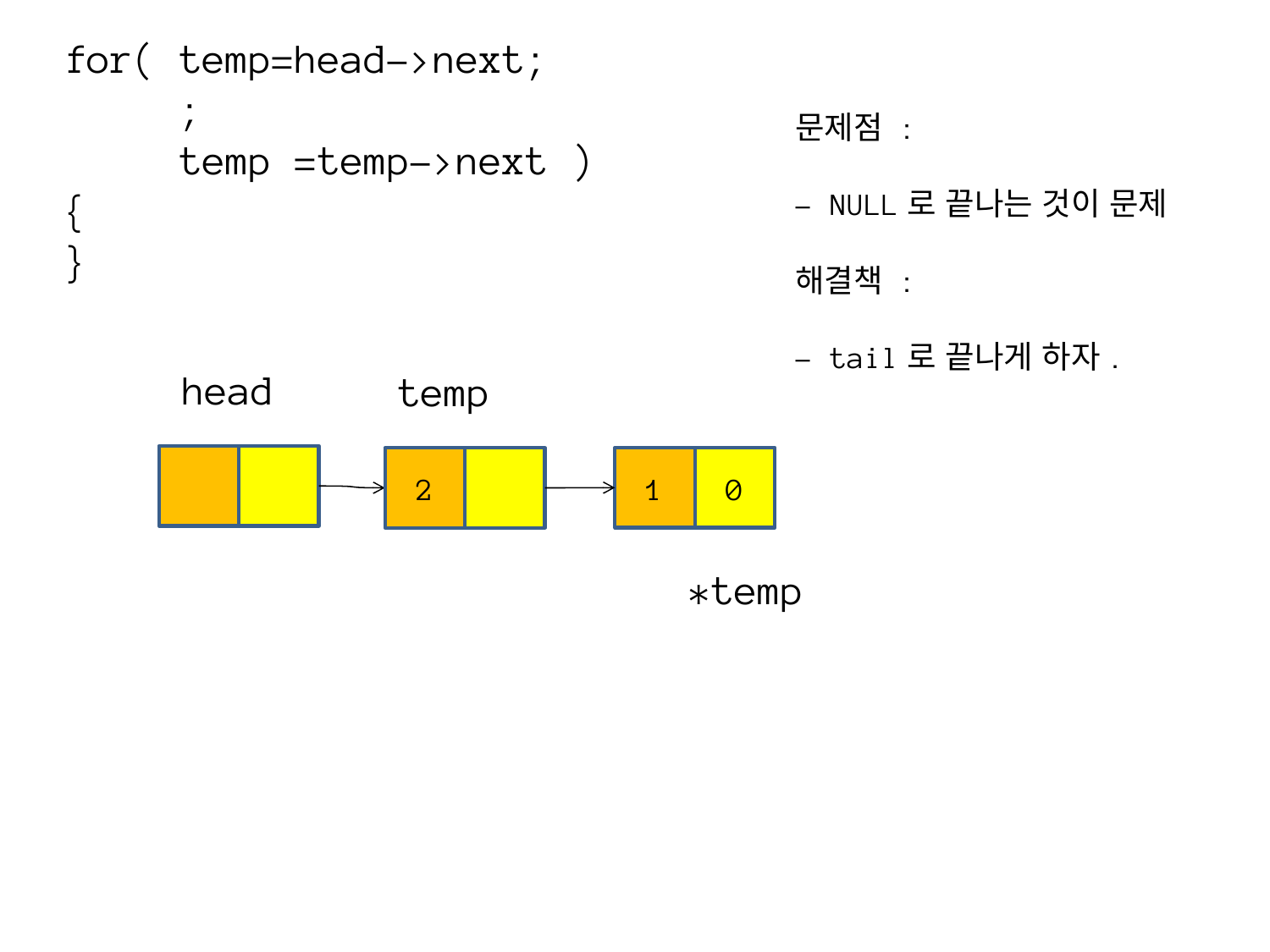

for( temp=head->next;
     ;
     temp =temp->next )
{
}

문제점 :

- NULL로 끝나는 것이 문제

해결책 :

- tail로 끝나게 하자.

head
temp

1
0
2

*temp